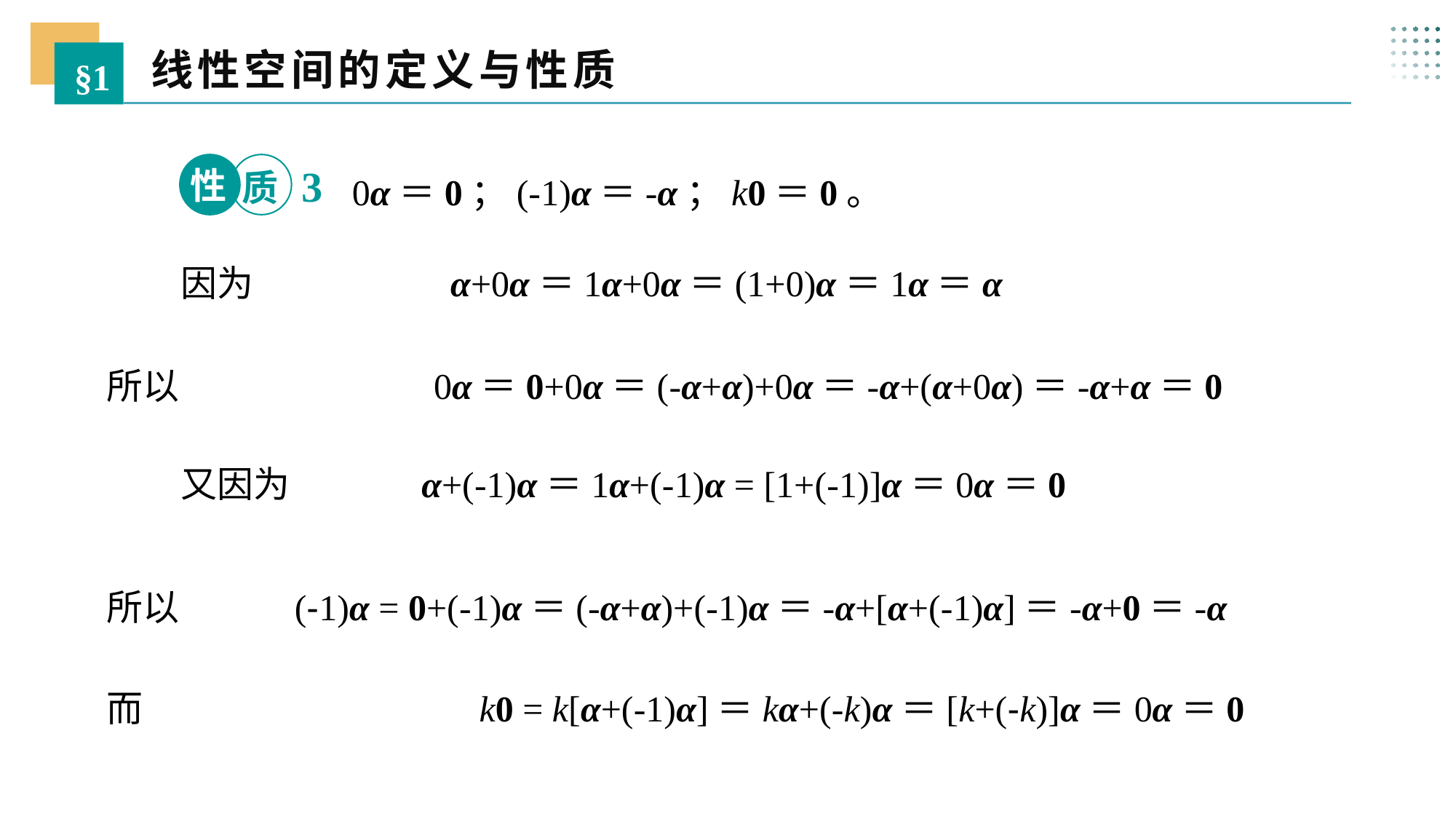

线性空间的定义与性质
§1
                           0α＝0；(-1)α＝-α；k0＝0。

性

3
质
        因为                       α+0α＝1α+0α＝(1+0)α＝1α＝α
所以                              0α＝0+0α＝(-α+α)+0α＝-α+(α+0α)＝-α+α＝0
        又因为               α+(-1)α＝1α+(-1)α = [1+(-1)]α＝0α＝0
所以             (-1)α = 0+(-1)α＝(-α+α)+(-1)α＝-α+[α+(-1)α]＝-α+0＝-α
而                                        k0 = k[α+(-1)α]＝kα+(-k)α＝[k+(-k)]α＝0α＝0